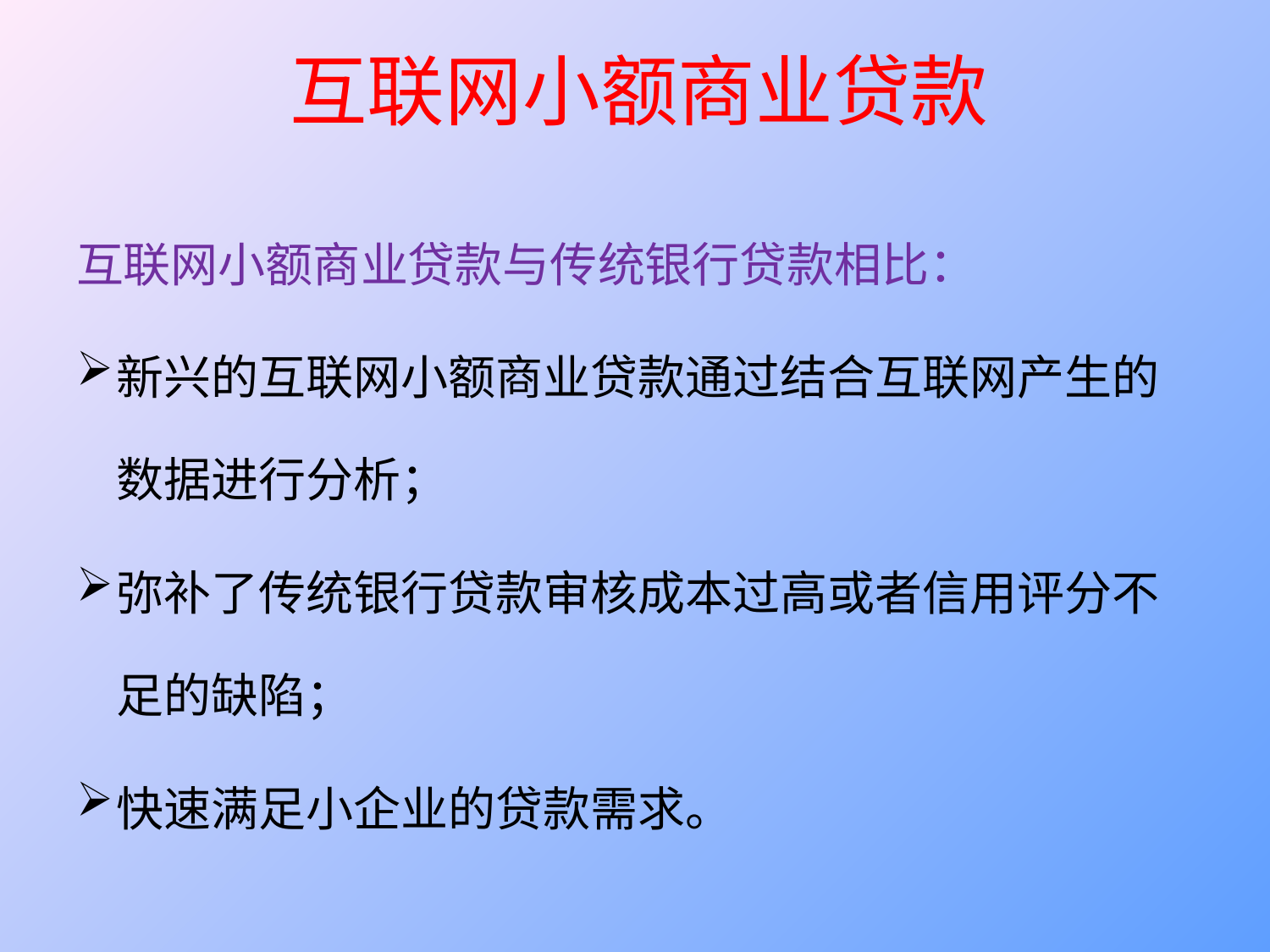

# 互联网小额商业贷款
互联网小额商业贷款与传统银行贷款相比：
新兴的互联网小额商业贷款通过结合互联网产生的数据进行分析；
弥补了传统银行贷款审核成本过高或者信用评分不足的缺陷；
快速满足小企业的贷款需求。